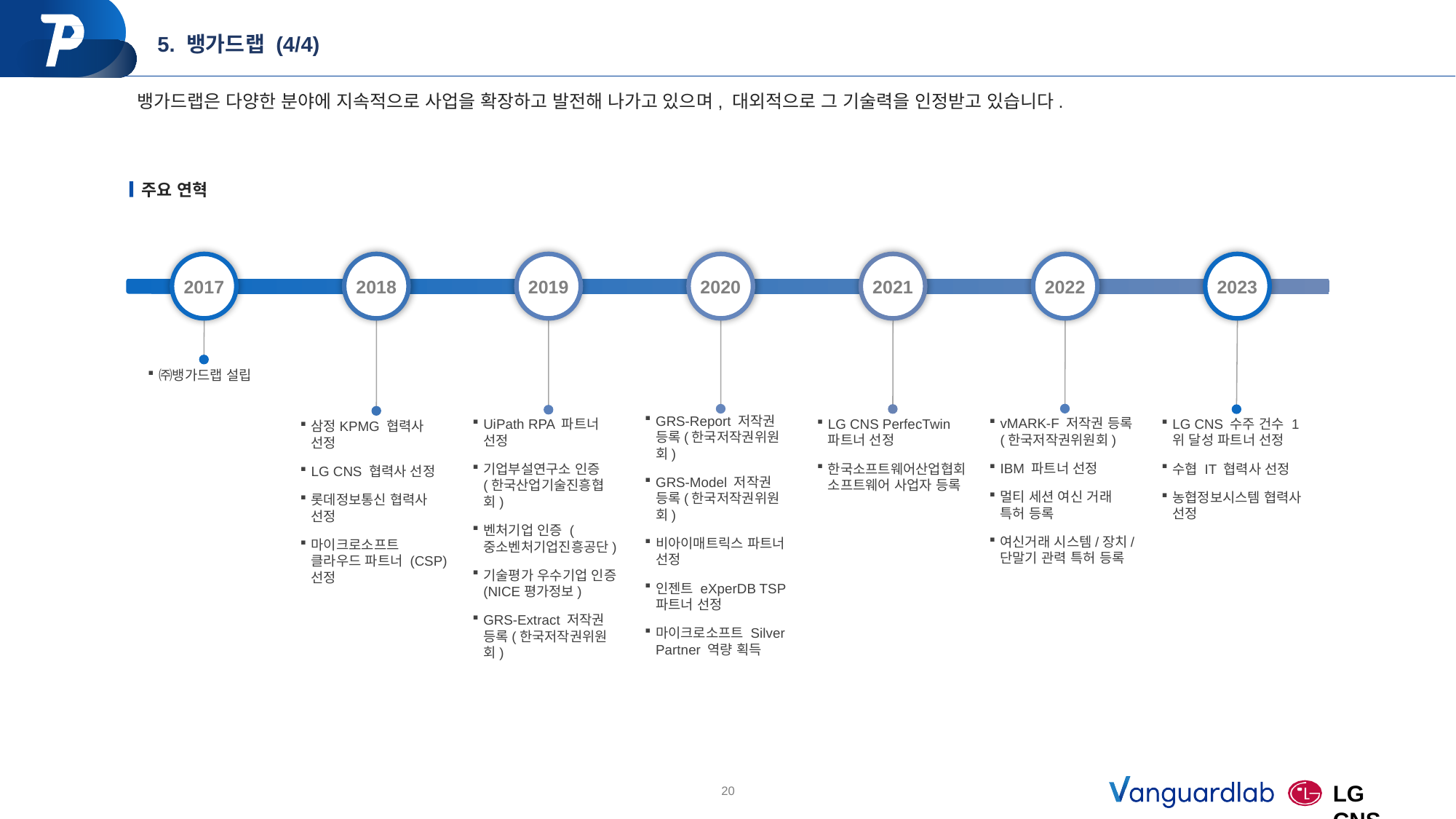

5. 뱅가드랩 (4/4)
1
뱅가드랩은 다양한 분야에 지속적으로 사업을 확장하고 발전해 나가고 있으며, 대외적으로 그 기술력을 인정받고 있습니다.
주요 연혁

2017
2018
2019
2020
2021
2022
2023

㈜뱅가드랩 설립

GRS-Report 저작권 등록(한국저작권위원회)
GRS-Model 저작권 등록(한국저작권위원회)
비아이매트릭스 파트너 선정
인젠트 eXperDB TSP 파트너 선정
마이크로소프트 Silver Partner 역량 획득
vMARK-F 저작권 등록(한국저작권위원회)
IBM 파트너 선정
멀티 세션 여신 거래 특허 등록
여신거래 시스템/장치/ 단말기 관력 특허 등록
LG CNS PerfecTwin 파트너 선정
한국소프트웨어산업협회 소프트웨어 사업자 등록
LG CNS 수주 건수 1위 달성 파트너 선정
수협 IT 협력사 선정
농협정보시스템 협력사 선정

UiPath RPA 파트너 선정
기업부설연구소 인증  (한국산업기술진흥협회)
벤처기업 인증 (중소벤처기업진흥공단)
기술평가 우수기업 인증  (NICE평가정보)
GRS-Extract 저작권 등록(한국저작권위원회)
삼정KPMG 협력사 선정
LG CNS 협력사 선정
롯데정보통신 협력사 선정
마이크로소프트
클라우드 파트너 (CSP) 선정